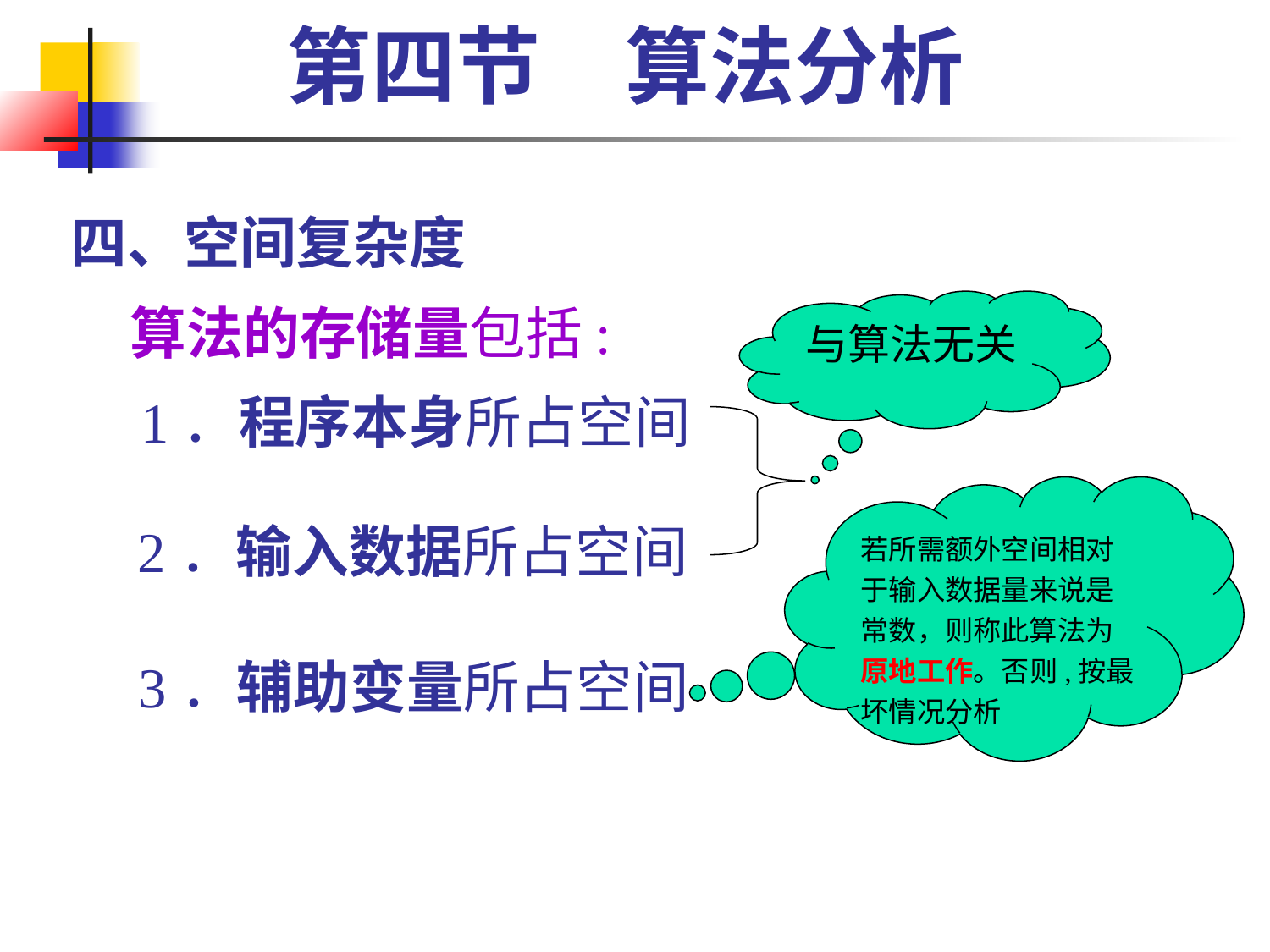

第四节　算法分析
四、空间复杂度
与算法无关
算法的存储量包括:
1．程序本身所占空间

若所需额外空间相对于输入数据量来说是常数，则称此算法为原地工作。否则,按最坏情况分析
2．输入数据所占空间
3．辅助变量所占空间